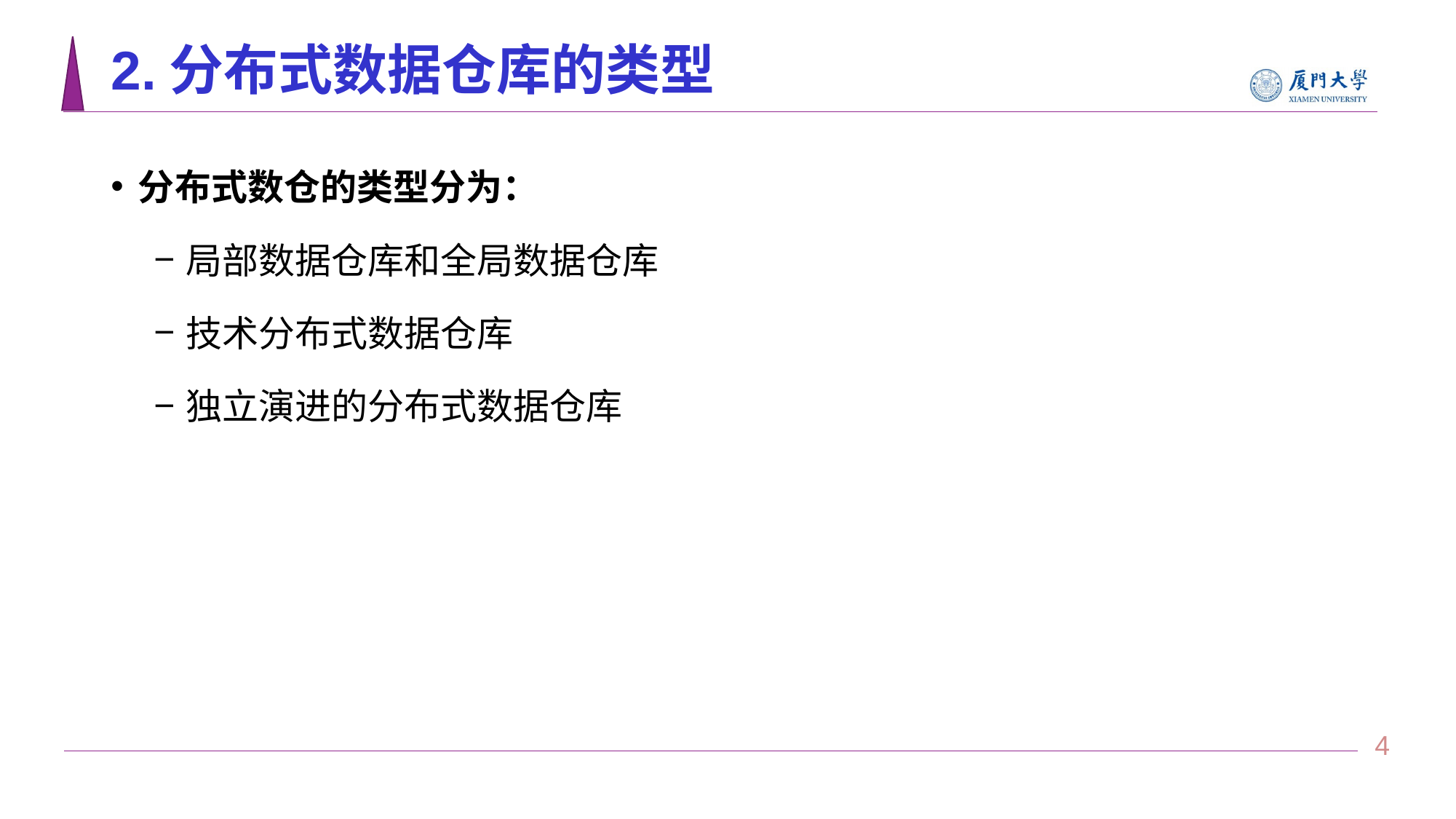

# 2.分布式数据仓库的类型
分布式数仓的类型分为：
局部数据仓库和全局数据仓库
技术分布式数据仓库
独立演进的分布式数据仓库

4